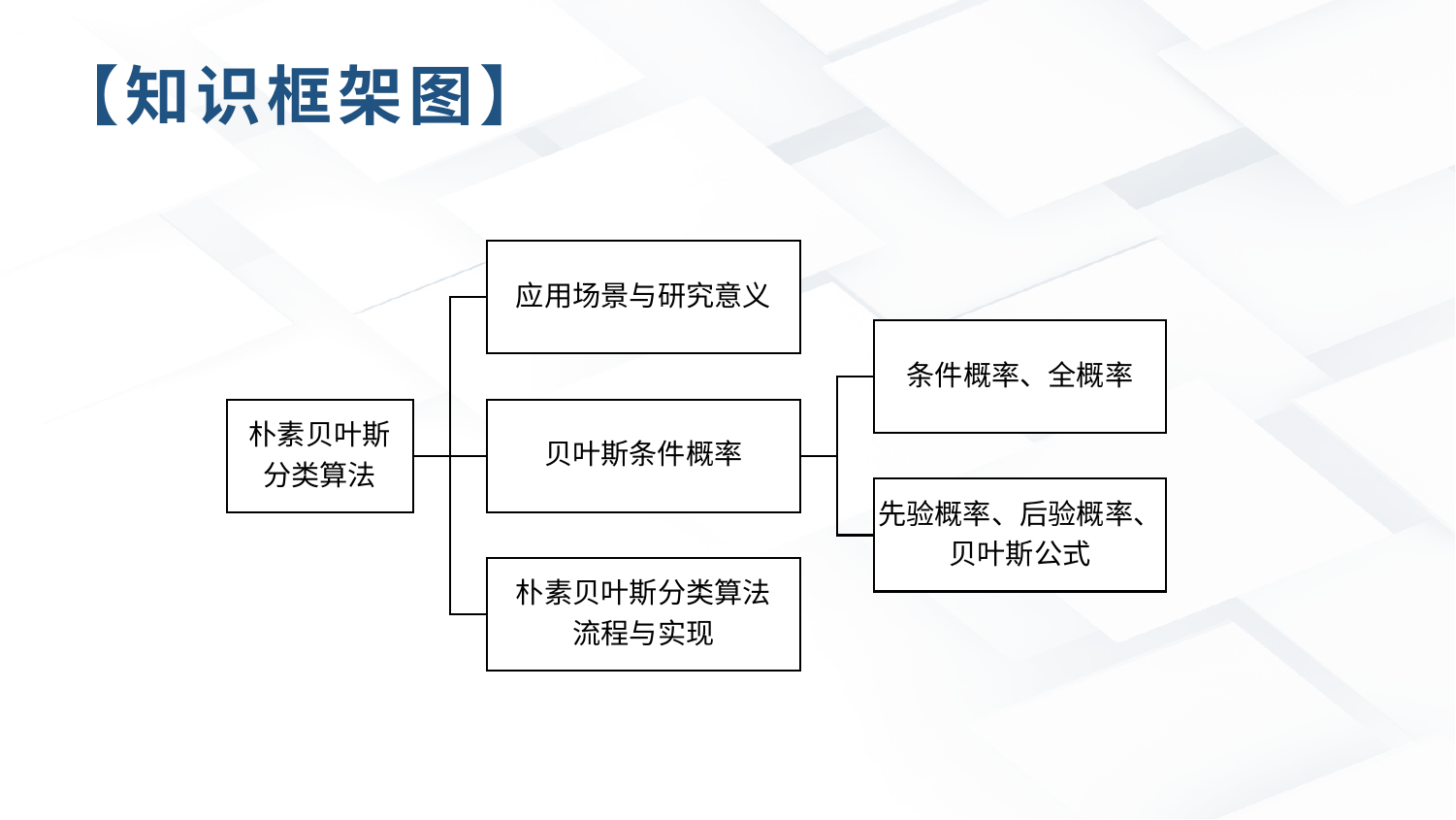

【知识框架图】
朴素贝叶斯
分类算法
应用场景与研究意义
贝叶斯条件概率
条件概率、全概率
先验概率、后验概率、
贝叶斯公式
朴素贝叶斯分类算法
流程与实现